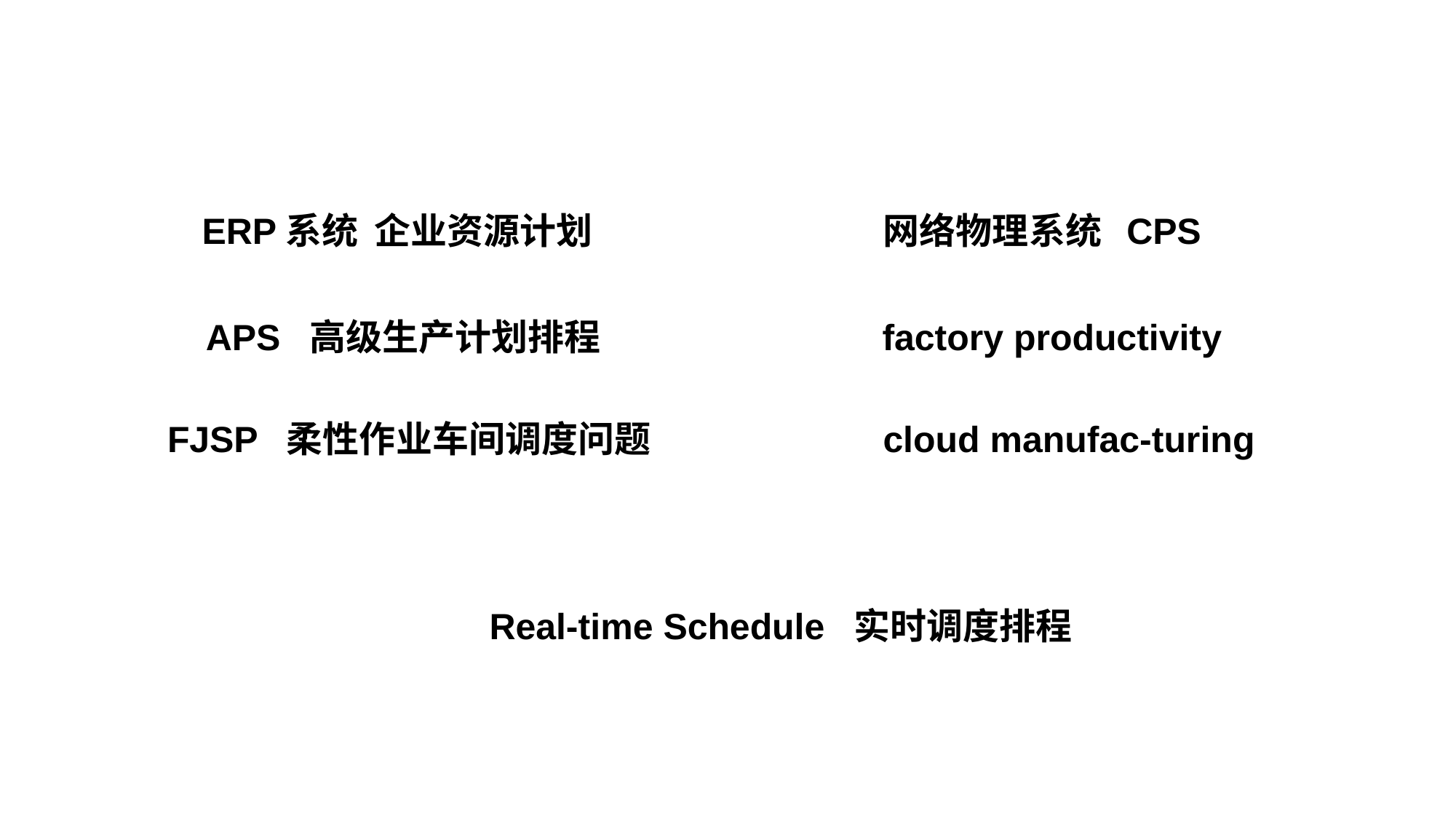

ERP系统  企业资源计划
网络物理系统  CPS
APS  高级生产计划排程
factory productivity
FJSP  柔性作业车间调度问题
cloud manufac-turing
Real-time Schedule  实时调度排程